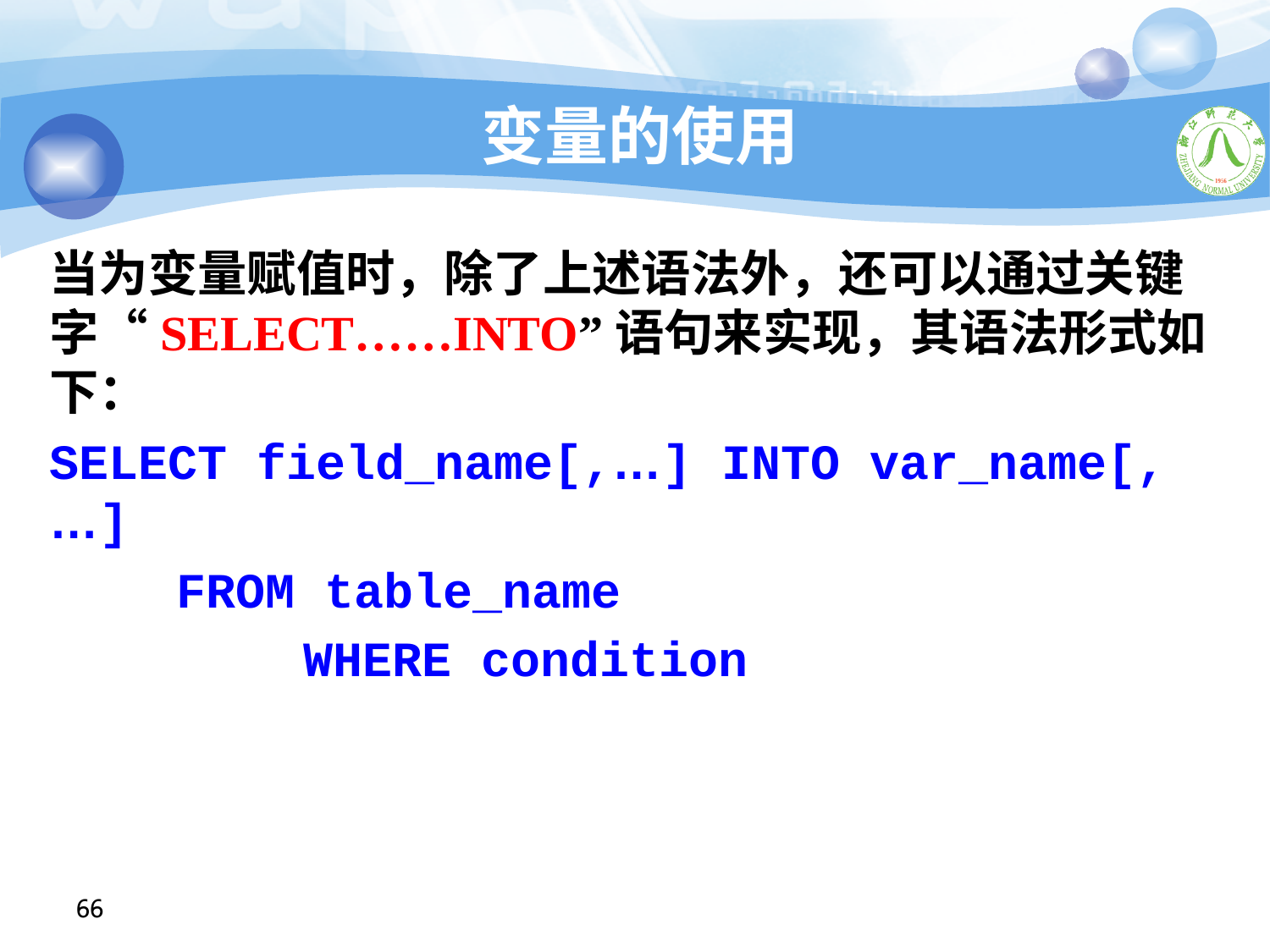

# 变量的使用
当为变量赋值时，除了上述语法外，还可以通过关键字“SELECT……INTO”语句来实现，其语法形式如下：
SELECT field_name[,…] INTO var_name[,…]
	FROM table_name
		WHERE condition

66